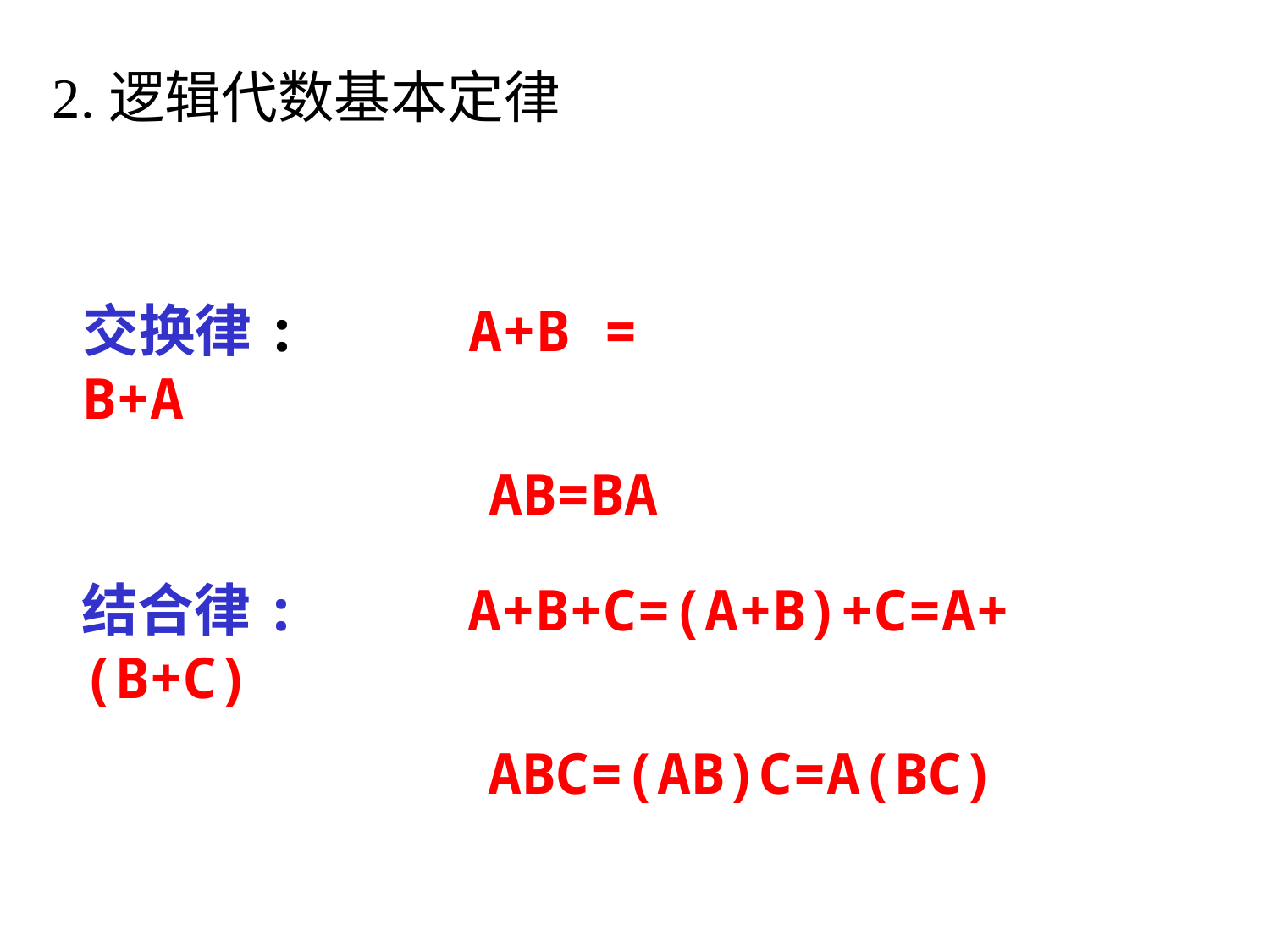

2.逻辑代数基本定律
交换律:     A+B = B+A
            AB=BA
结合律:     A+B+C=(A+B)+C=A+(B+C)
            ABC=(AB)C=A(BC)